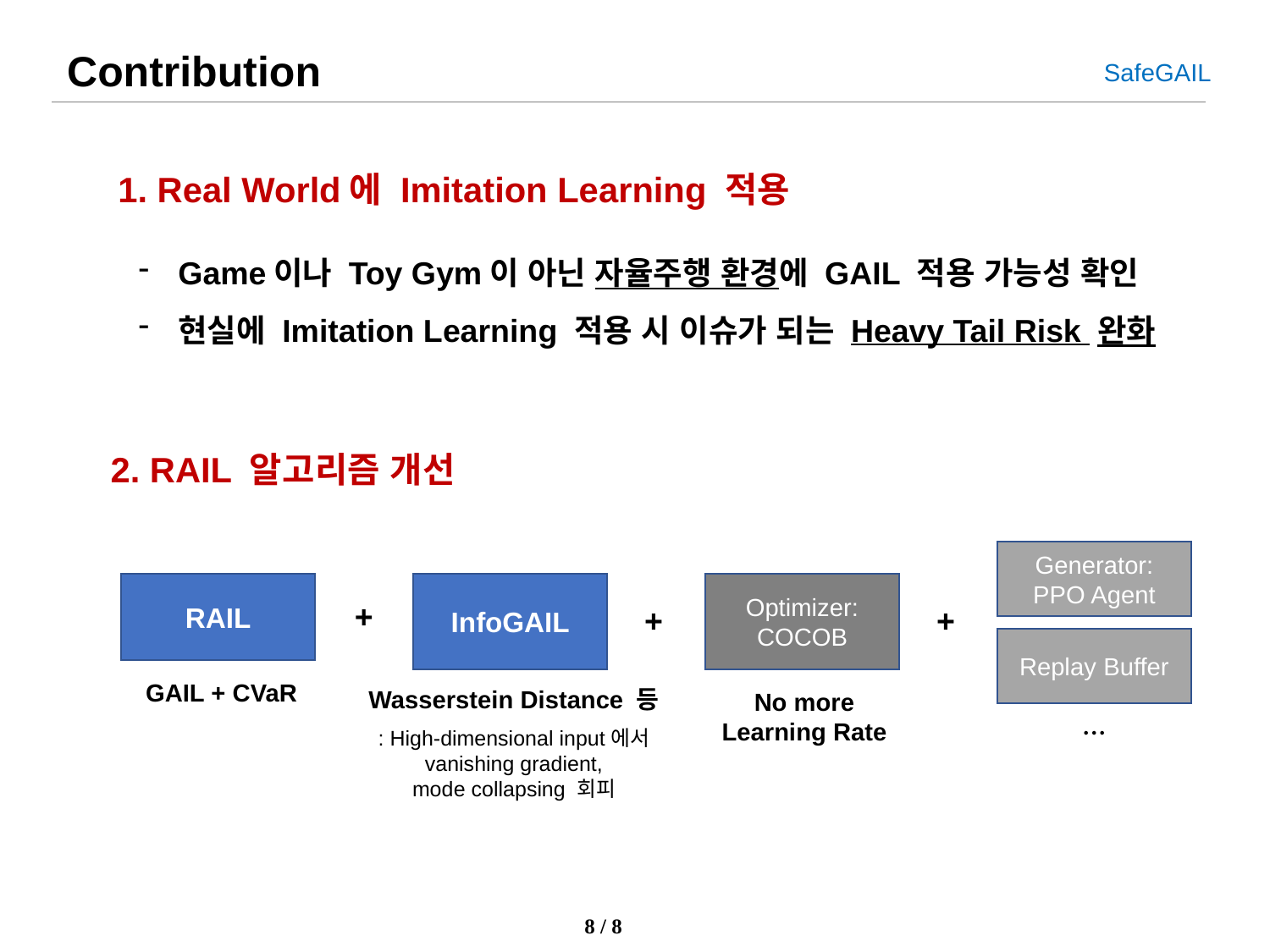

Contribution
SafeGAIL
1. Real World에 Imitation Learning 적용
Game이나 Toy Gym이 아닌 자율주행 환경에 GAIL 적용 가능성 확인
현실에 Imitation Learning 적용 시 이슈가 되는 Heavy Tail Risk 완화
2. RAIL 알고리즘 개선
Generator:
PPO Agent
RAIL
InfoGAIL
Optimizer:
COCOB
+
+
+
Replay Buffer
GAIL + CVaR
Wasserstein Distance 등
No more
Learning Rate
...
: High-dimensional input에서
vanishing gradient,
mode collapsing 회피
8 / 8